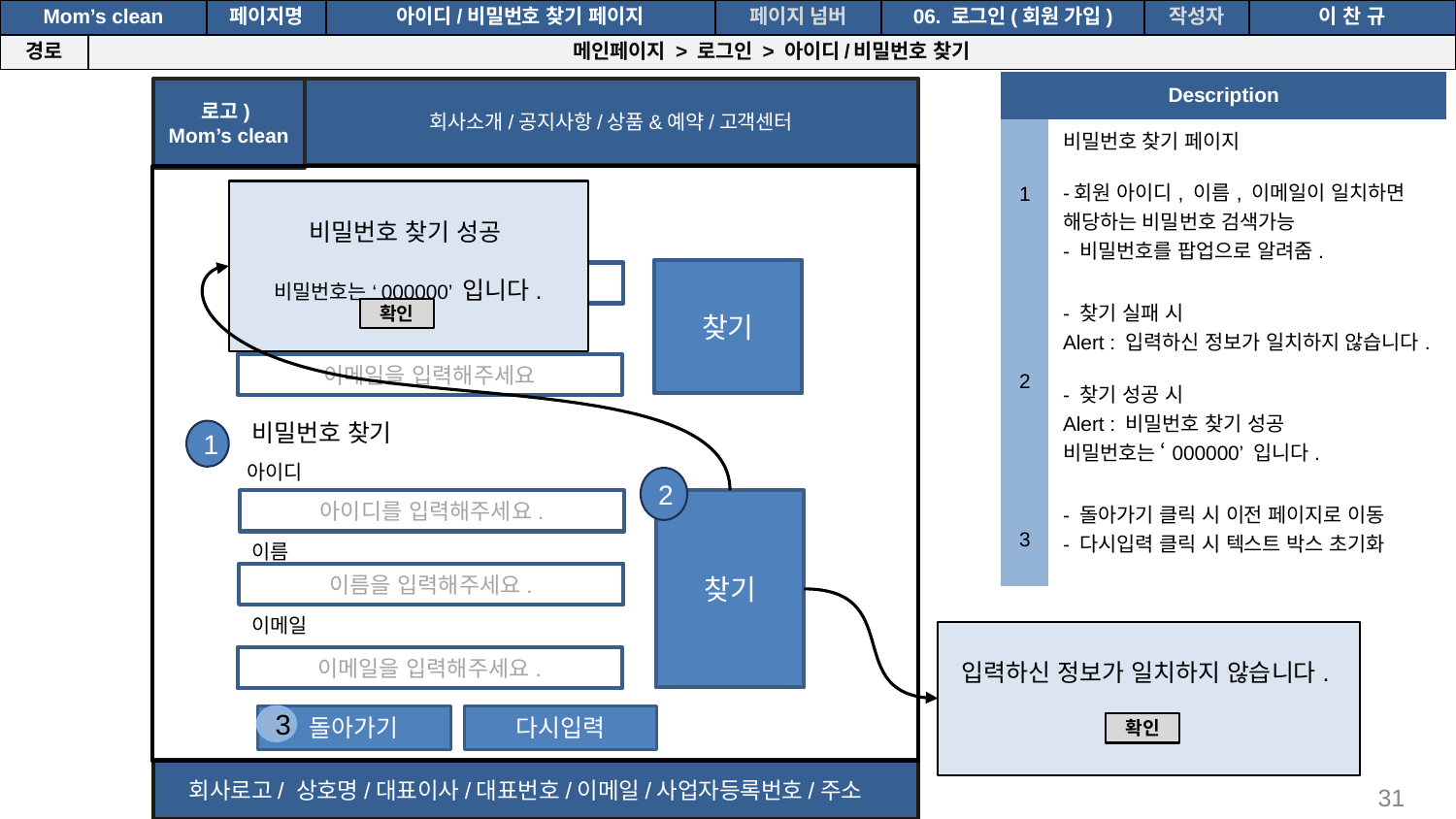

공간(오피스) 대여 시스템
| Mom’s clean |  | 페이지명 | 아이디/비밀번호 찾기 페이지 | 페이지 넘버 | 06. 로그인(회원 가입) | 작성자 | 이 찬 규 |
| --- | --- | --- | --- | --- | --- | --- | --- |
| 경로 | 메인페이지 > 로그인 > 아이디/비밀번호 찾기 |  |  |  |  |  |  |
| Description |  |
| --- | --- |
| 1 | 비밀번호 찾기 페이지 -회원 아이디, 이름, 이메일이 일치하면 해당하는 비밀번호 검색가능 - 비밀번호를 팝업으로 알려줌. |
| 2 | - 찾기 실패 시 Alert : 입력하신 정보가 일치하지 않습니다. - 찾기 성공 시 Alert : 비밀번호 찾기 성공 비밀번호는 ‘000000’ 입니다. |
| 3 | - 돌아가기 클릭 시 이전 페이지로 이동 - 다시입력 클릭 시 텍스트 박스 초기화 |
회사소개/공지사항/상품&예약/고객센터
로고)
Mom’s clean
회사로고/ 상호명/대표이사/대표번호/이메일/사업자등록번호/주소

아이디 찾기
비밀번호 찾기 성공
비밀번호는 ‘000000’ 입니다.
이름
찾기
이름을 입력해주세요
확인
이메일
이메일을 입력해주세요
비밀번호 찾기
1
아이디
2
찾기
아이디를 입력해주세요.
이름
이름을 입력해주세요.
이메일
입력하신 정보가 일치하지 않습니다.
이메일을 입력해주세요.
돌아가기
다시입력
3
확인
31